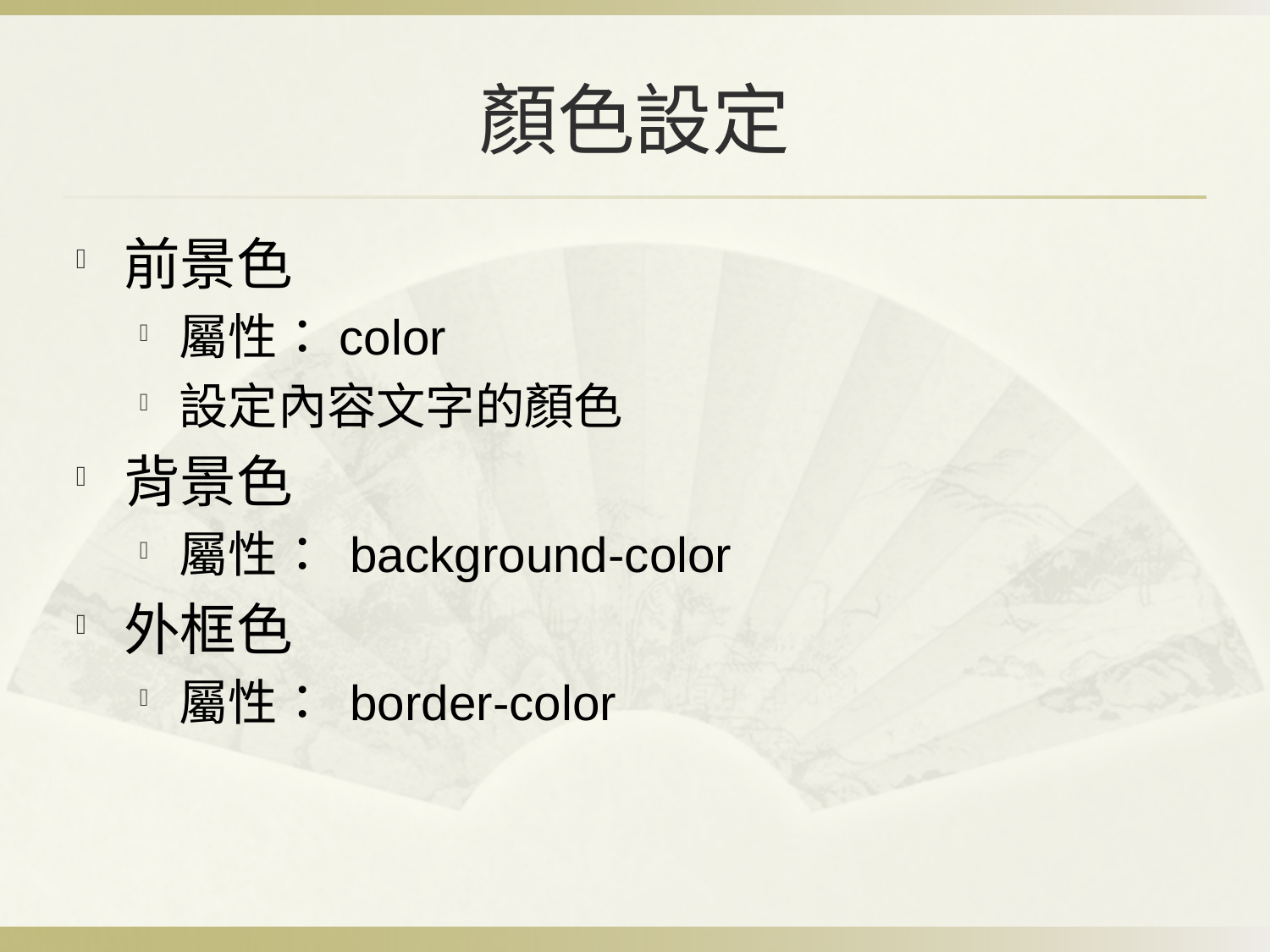

# 顏色設定
前景色
屬性：color
設定內容文字的顏色
背景色
屬性： background-color
外框色
屬性： border-color